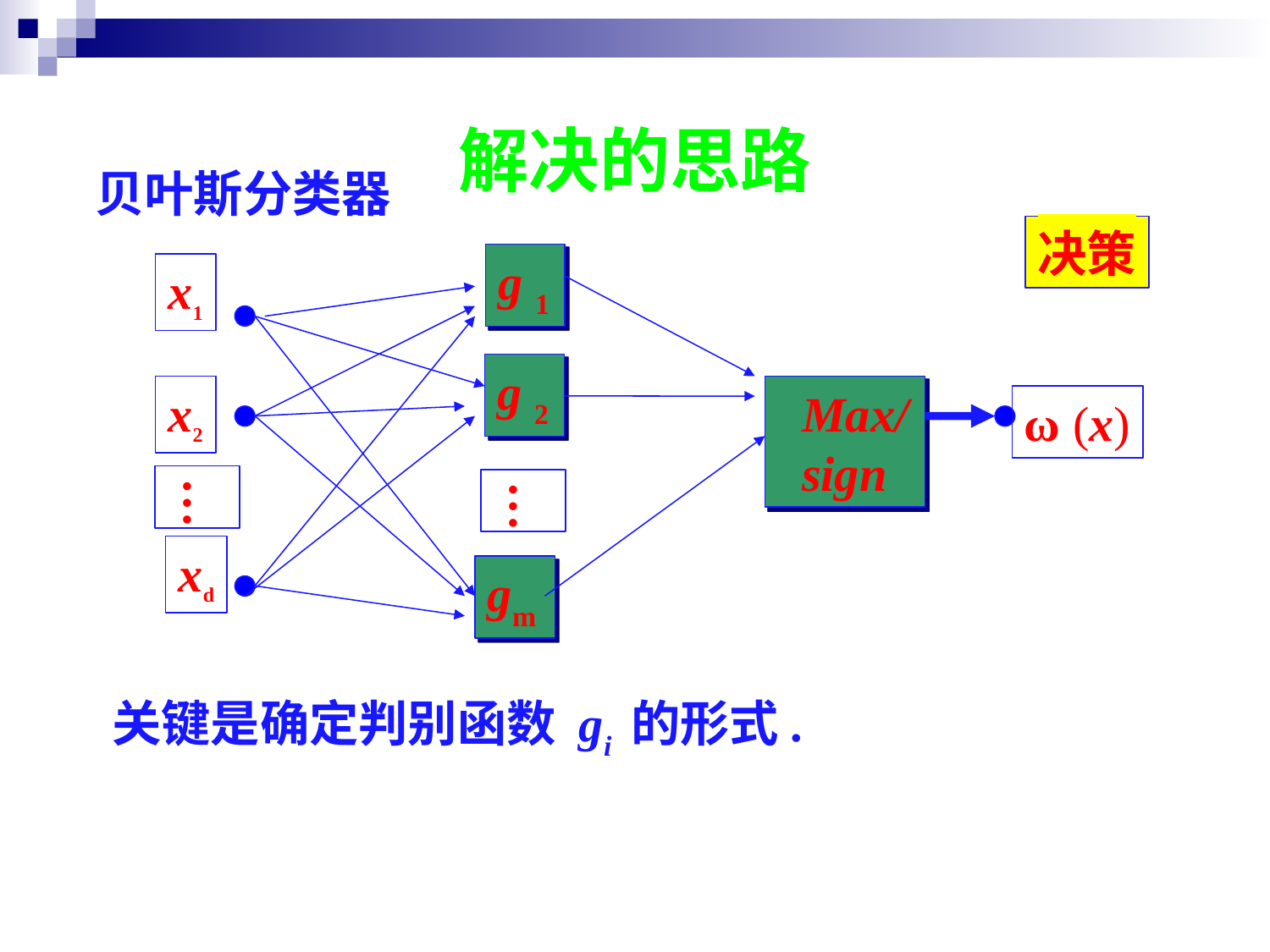

# 解决的思路
贝叶斯分类器
决策

g 1
g 2
…
gm
x1

x2

xd

…

  Max/
  sign
ω (x)

关键是确定判别函数 gi 的形式.